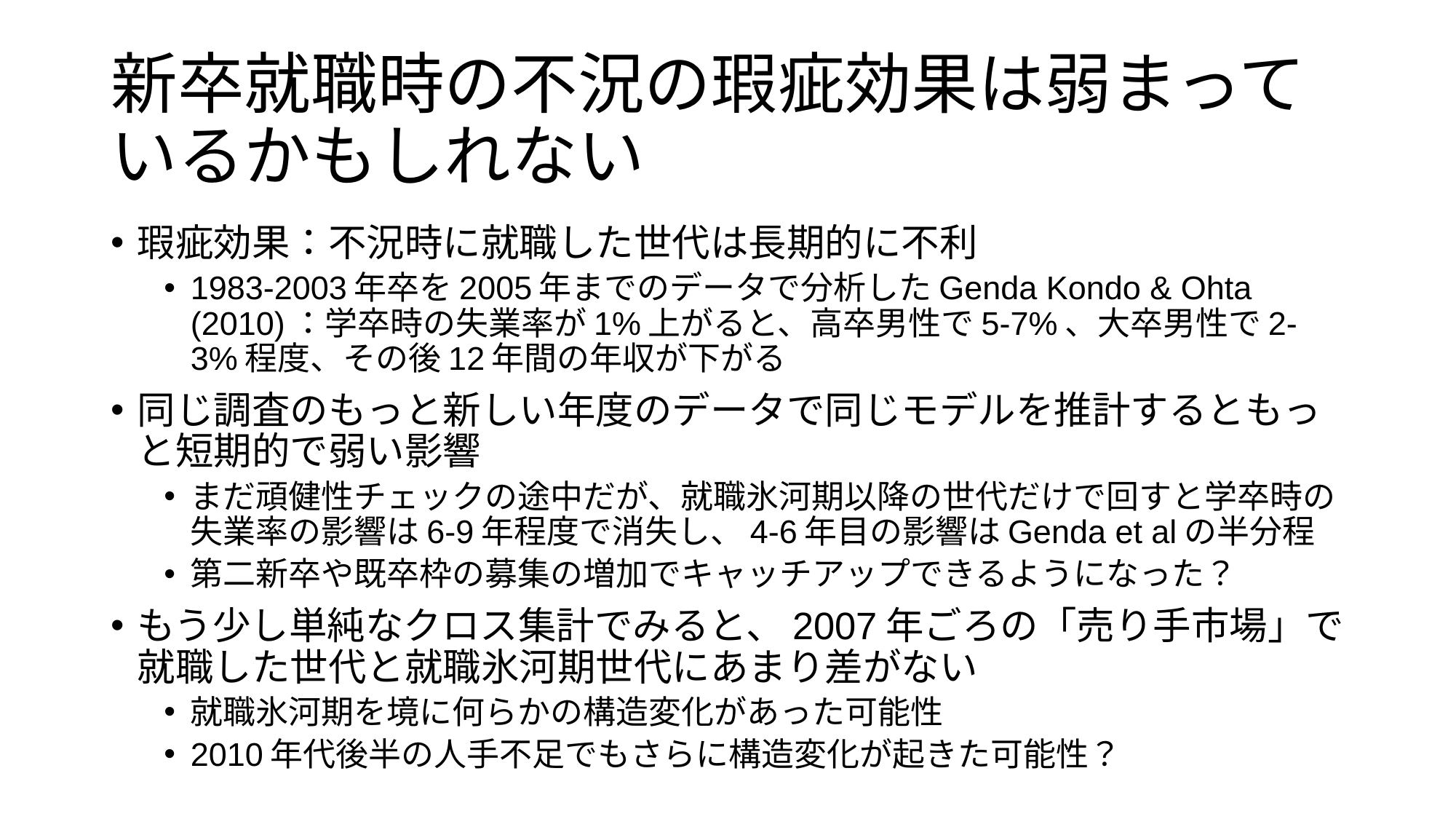

# 新卒就職時の不況の瑕疵効果は弱まっているかもしれない
瑕疵効果：不況時に就職した世代は長期的に不利
1983-2003年卒を2005年までのデータで分析したGenda Kondo & Ohta (2010)：学卒時の失業率が1%上がると、高卒男性で5-7%、大卒男性で2-3%程度、その後12年間の年収が下がる
同じ調査のもっと新しい年度のデータで同じモデルを推計するともっと短期的で弱い影響
まだ頑健性チェックの途中だが、就職氷河期以降の世代だけで回すと学卒時の失業率の影響は6-9年程度で消失し、4-6年目の影響はGenda et alの半分程
第二新卒や既卒枠の募集の増加でキャッチアップできるようになった？
もう少し単純なクロス集計でみると、2007年ごろの「売り手市場」で就職した世代と就職氷河期世代にあまり差がない
就職氷河期を境に何らかの構造変化があった可能性
2010年代後半の人手不足でもさらに構造変化が起きた可能性？